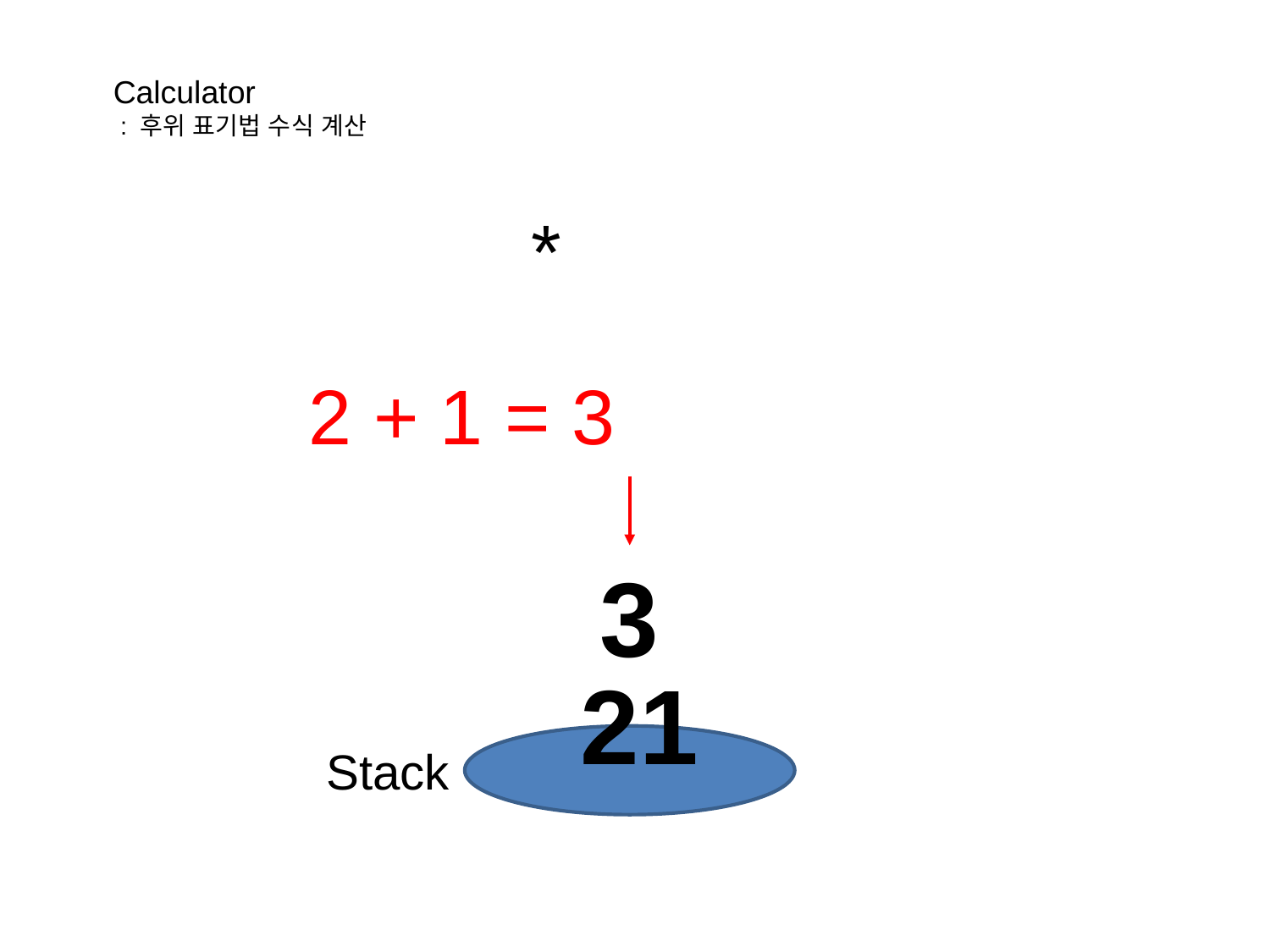

Calculator
 : 후위 표기법 수식 계산
*

2 + 1 = 3
3
21

Stack